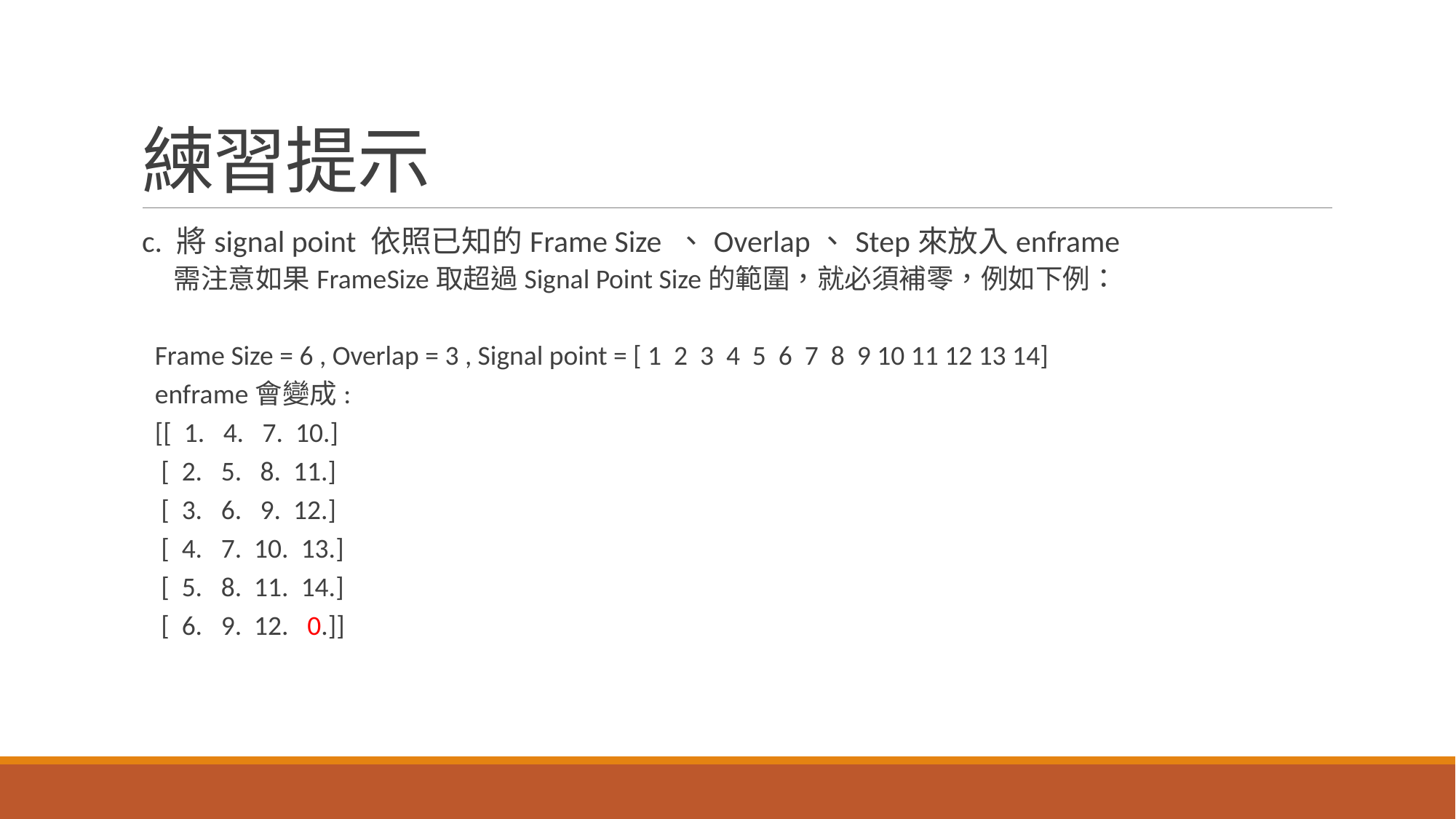

# 練習提示
c. 將signal point 依照已知的Frame Size 、Overlap、Step來放入enframe
  需注意如果FrameSize取超過Signal Point Size的範圍，就必須補零，例如下例：

Frame Size = 6 , Overlap = 3 , Signal point = [ 1  2  3  4  5  6  7  8  9 10 11 12 13 14]
enframe會變成:
[[  1.   4.   7.  10.]
 [  2.   5.   8.  11.]
 [  3.   6.   9.  12.]
 [  4.   7.  10.  13.]
 [  5.   8.  11.  14.]
 [  6.   9.  12.   0.]]